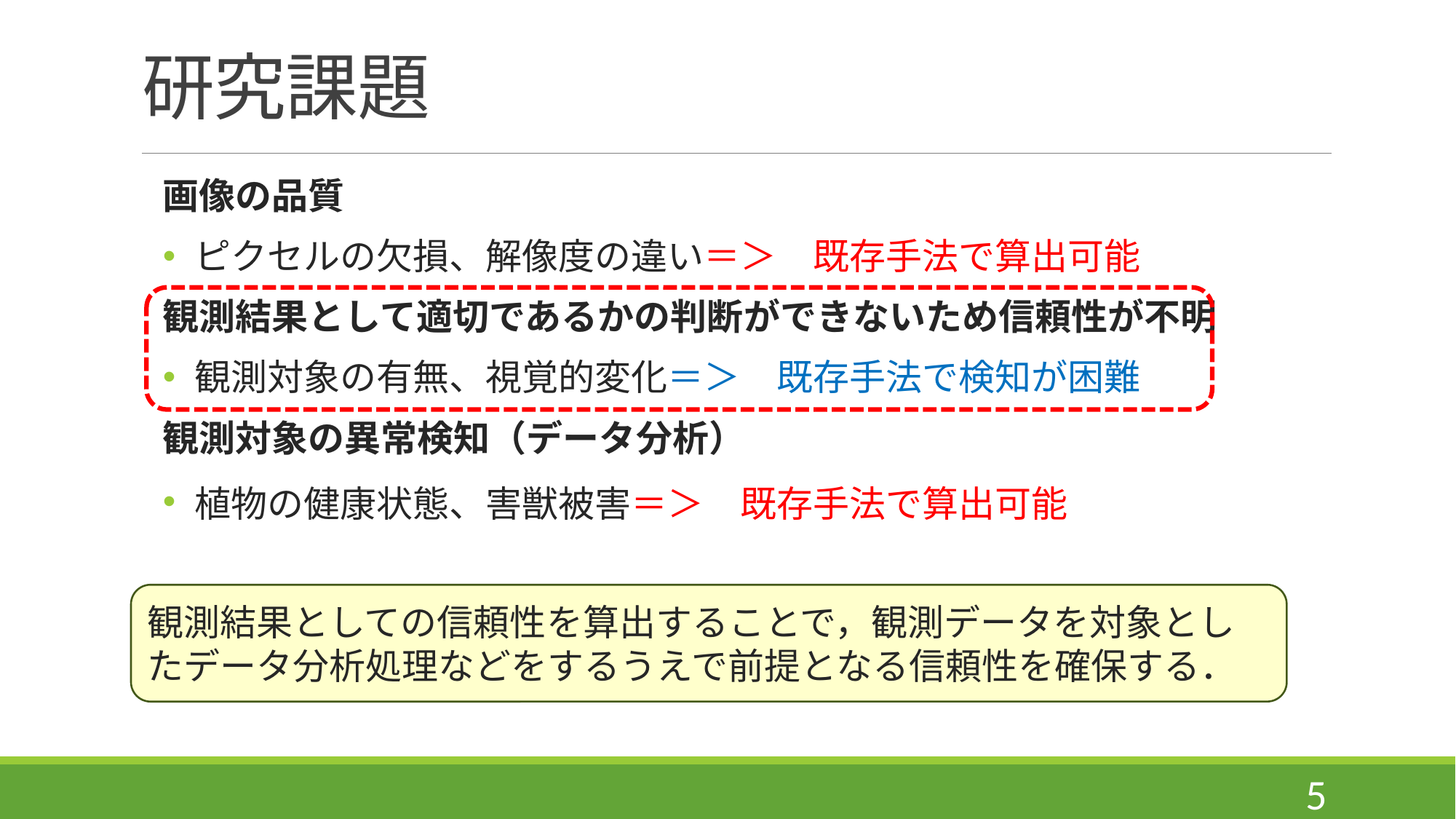

# 研究課題
画像の品質
ピクセルの欠損、解像度の違い＝＞　既存手法で算出可能
観測結果として適切であるかの判断ができないため信頼性が不明
観測対象の有無、視覚的変化＝＞　既存手法で検知が困難
観測対象の異常検知（データ分析）
植物の健康状態、害獣被害＝＞　既存手法で算出可能

観測結果としての信頼性を算出することで，観測データを対象としたデータ分析処理などをするうえで前提となる信頼性を確保する．
5